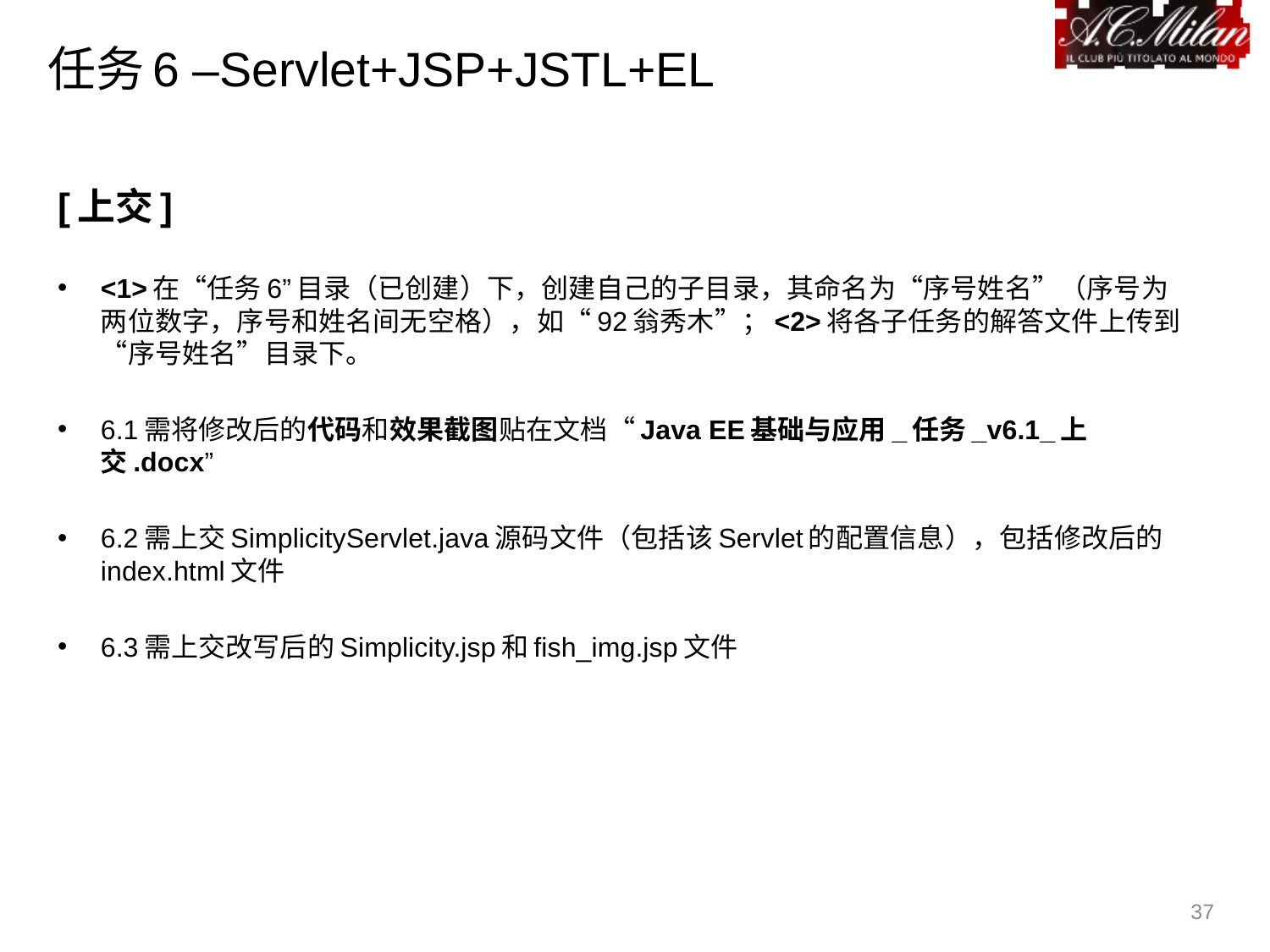

# 任务6 –Servlet+JSP+JSTL+EL
[上交]

<1>在“任务6”目录（已创建）下，创建自己的子目录，其命名为“序号姓名”（序号为两位数字，序号和姓名间无空格），如“92翁秀木”；<2>将各子任务的解答文件上传到“序号姓名”目录下。

6.1需将修改后的代码和效果截图贴在文档“Java EE基础与应用_任务_v6.1_上交.docx”

6.2需上交SimplicityServlet.java源码文件（包括该Servlet的配置信息），包括修改后的index.html文件

6.3需上交改写后的Simplicity.jsp和fish_img.jsp文件
37